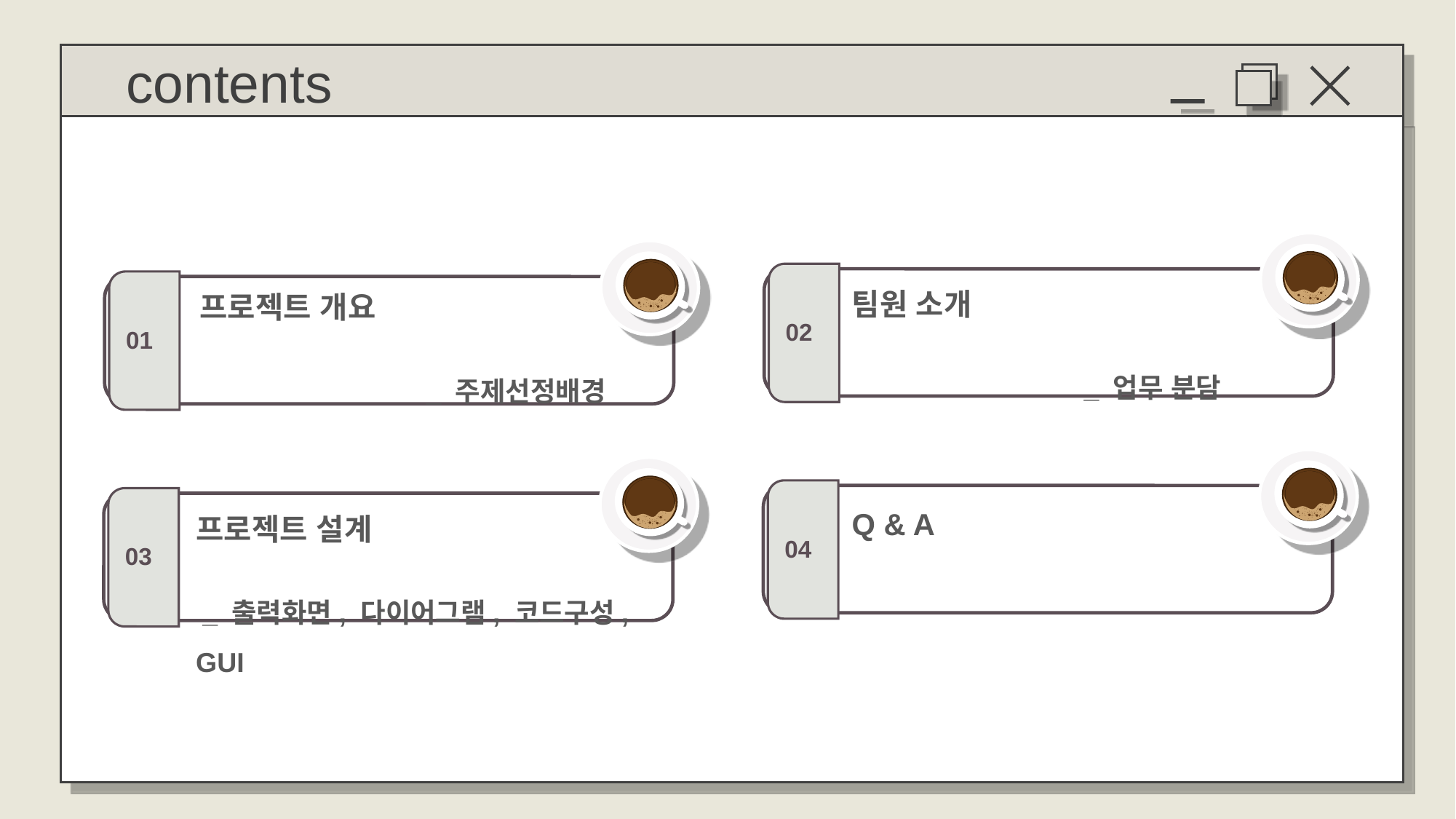

contents

02

프로젝트 개요

                         _ 주제선정배경

01
팀원 소개

                           _ 업무 분담

04

03
Q & A

프로젝트 설계

 _ 출력화면, 다이어그램, 코드구성, GUI